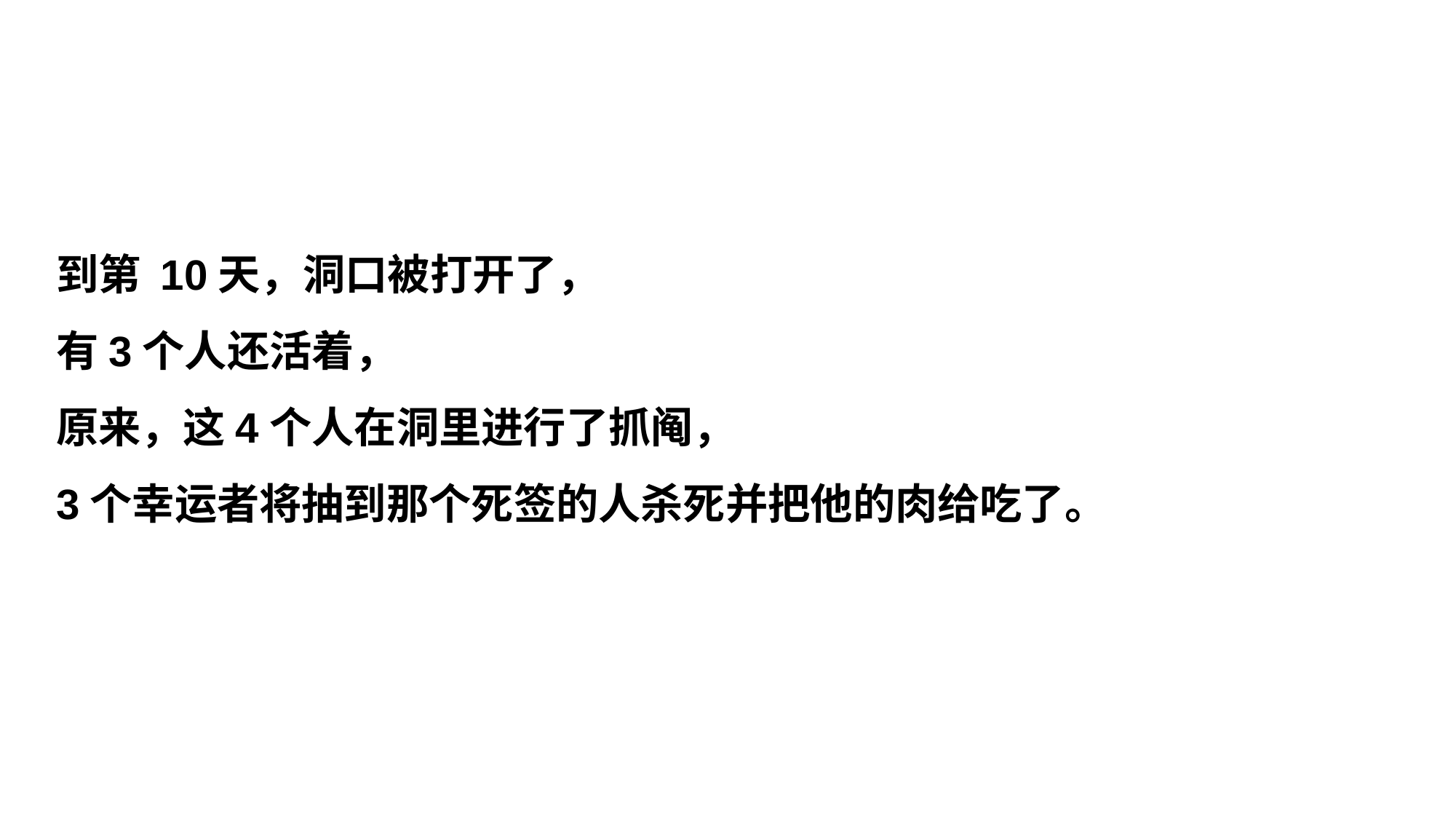

到第 10天，洞口被打开了，
有3个人还活着，
原来，这4个人在洞里进行了抓阄，
3个幸运者将抽到那个死签的人杀死并把他的肉给吃了。